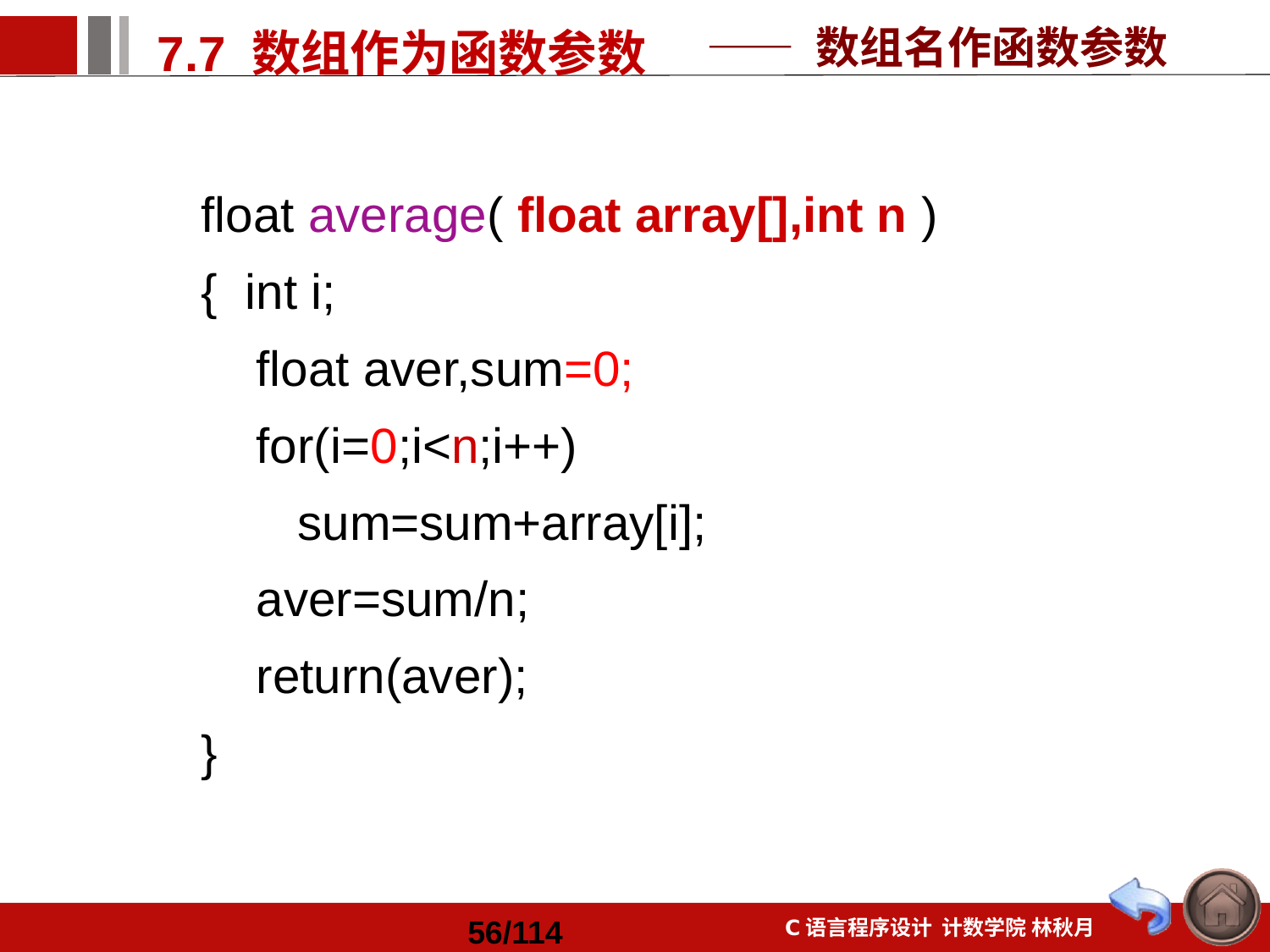

—— 数组名作函数参数
float average( float array[],int n )
{  int i;
    float aver,sum=0;
    for(i=0;i<n;i++)
       sum=sum+array[i];
    aver=sum/n;
    return(aver);
}